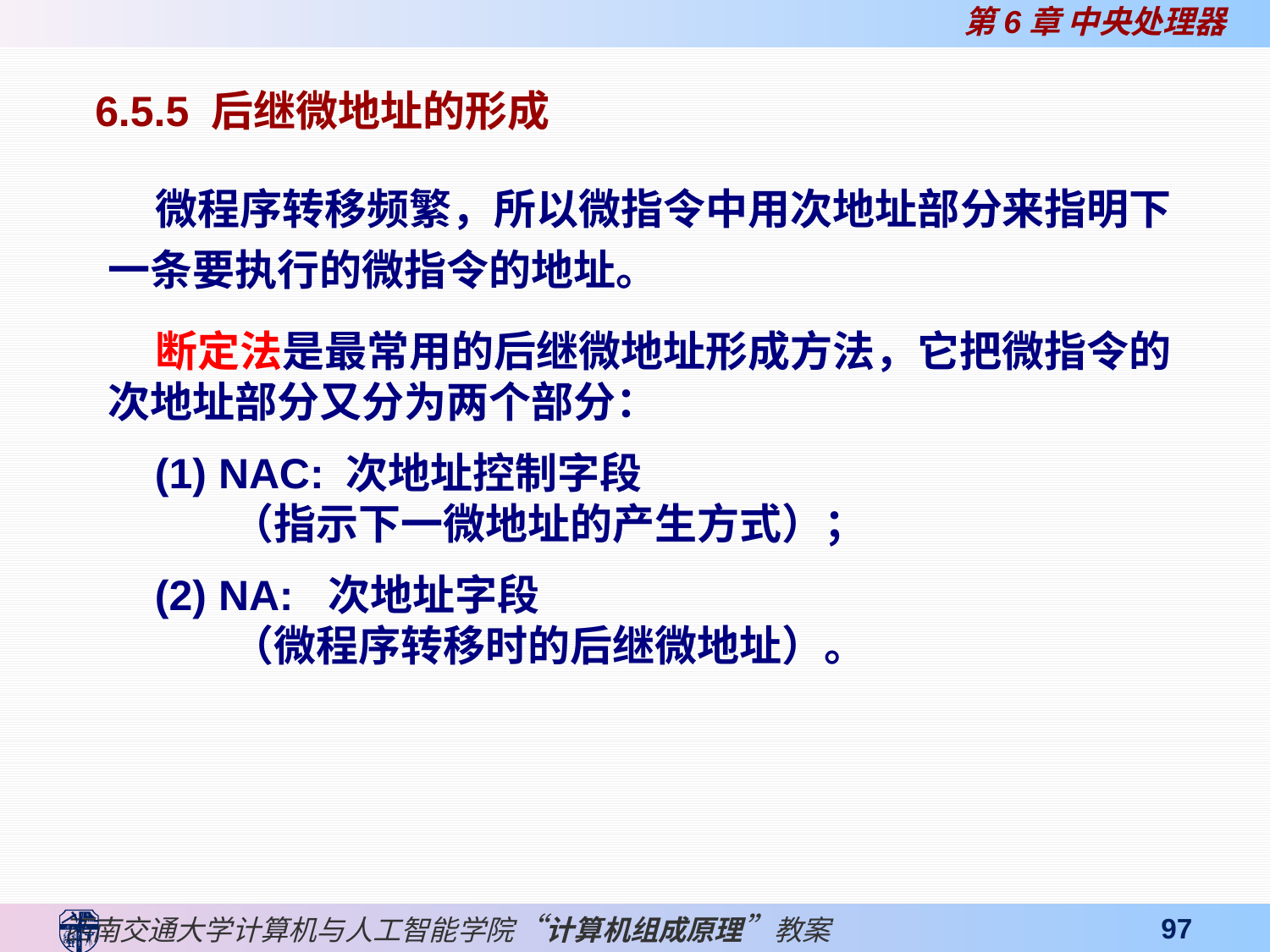

6.5.5 后继微地址的形成
    微程序转移频繁，所以微指令中用次地址部分来指明下一条要执行的微指令的地址。

    断定法是最常用的后继微地址形成方法，它把微指令的次地址部分又分为两个部分：

    (1) NAC: 次地址控制字段
            （指示下一微地址的产生方式）；

    (2) NA:  次地址字段
            （微程序转移时的后继微地址）。